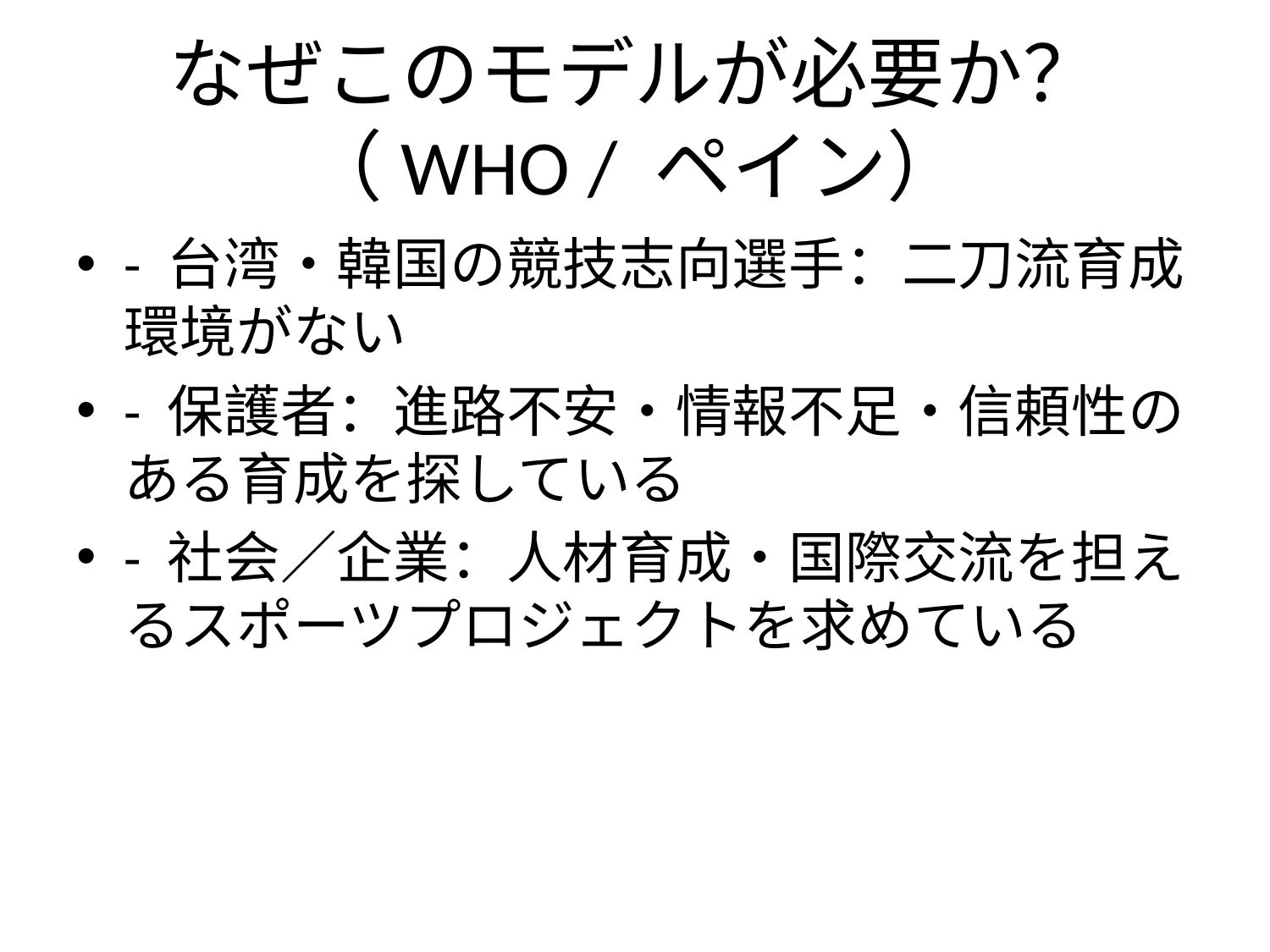

# なぜこのモデルが必要か？（WHO / ペイン）
- 台湾・韓国の競技志向選手：二刀流育成環境がない
- 保護者：進路不安・情報不足・信頼性のある育成を探している
- 社会／企業：人材育成・国際交流を担えるスポーツプロジェクトを求めている